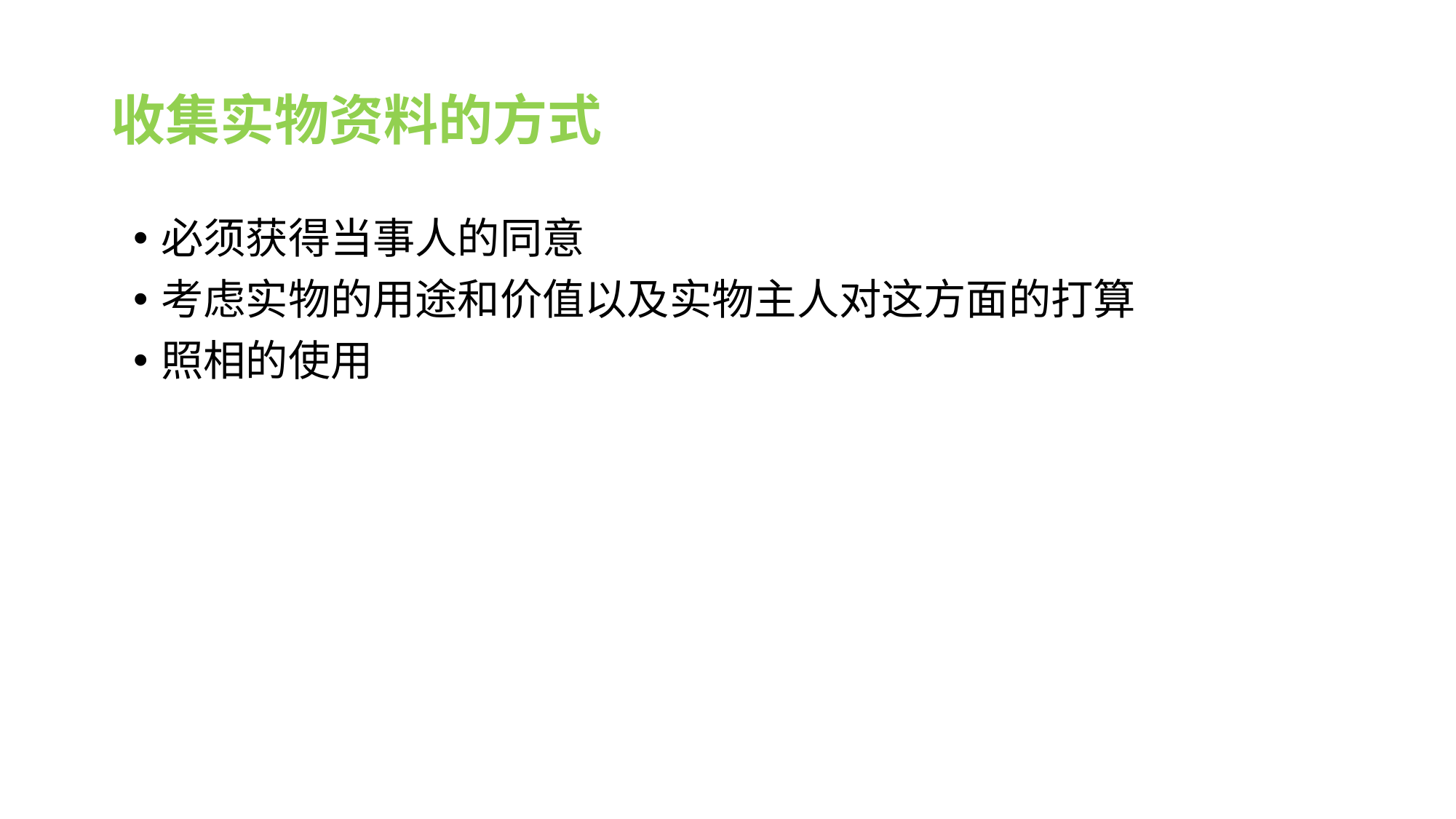

# 收集实物资料的方式
必须获得当事人的同意
考虑实物的用途和价值以及实物主人对这方面的打算
照相的使用